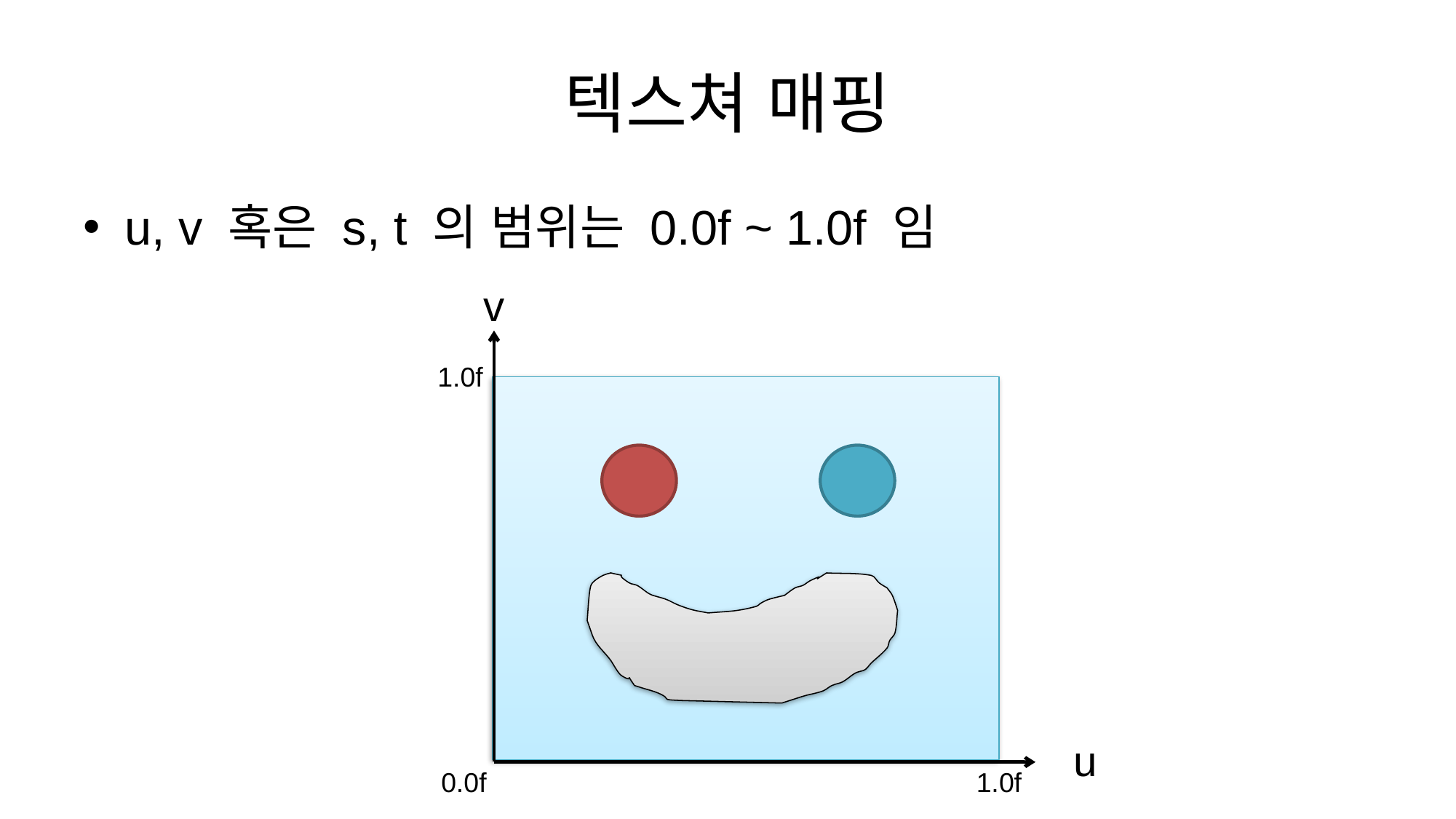

# 텍스쳐 매핑
u, v 혹은 s, t 의 범위는 0.0f ~ 1.0f 임
v
1.0f

u
0.0f
1.0f